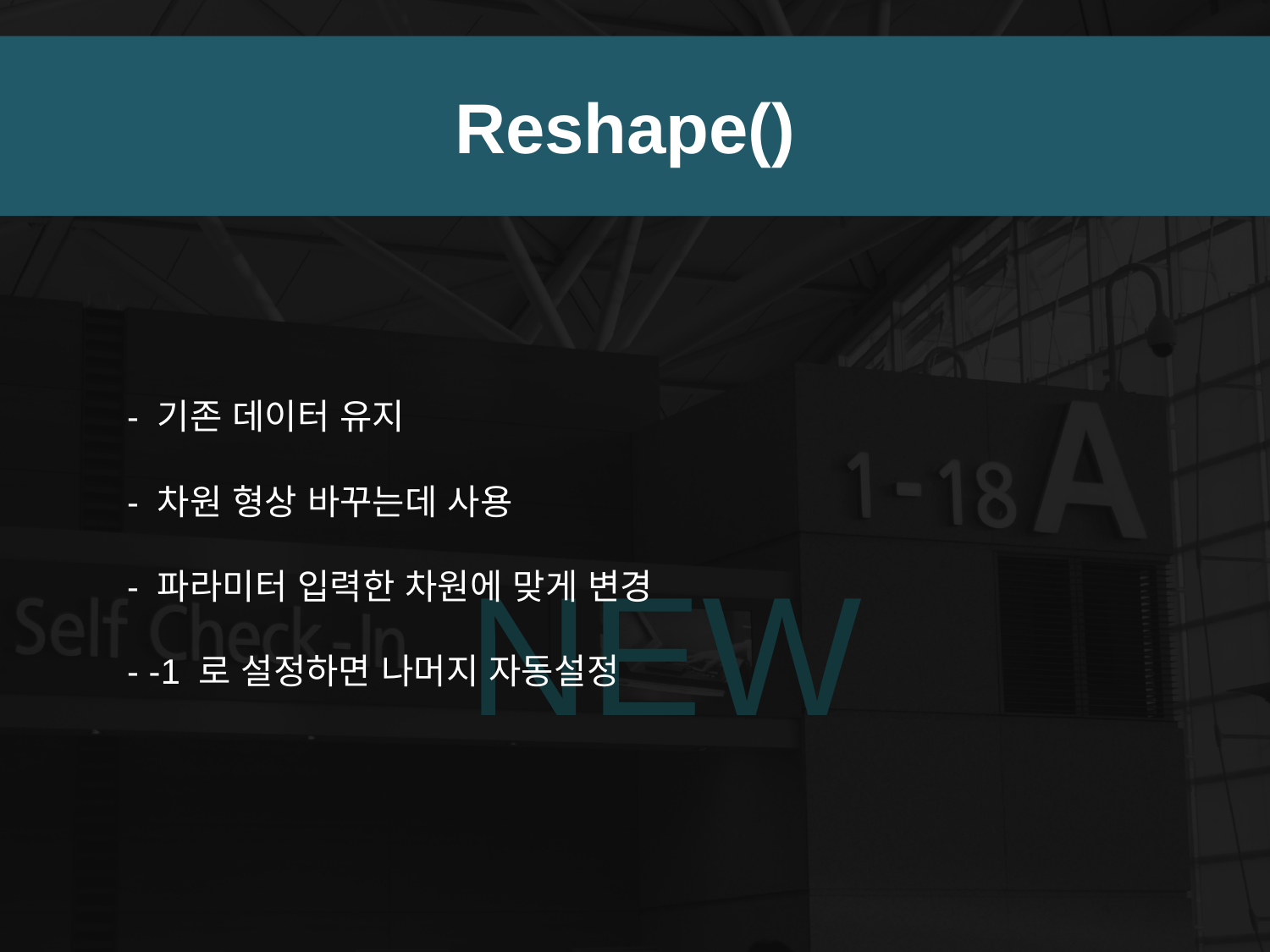

Reshape()
 - 기존 데이터 유지
 - 차원 형상 바꾸는데 사용
 - 파라미터 입력한 차원에 맞게 변경
 - -1 로 설정하면 나머지 자동설정
NEW